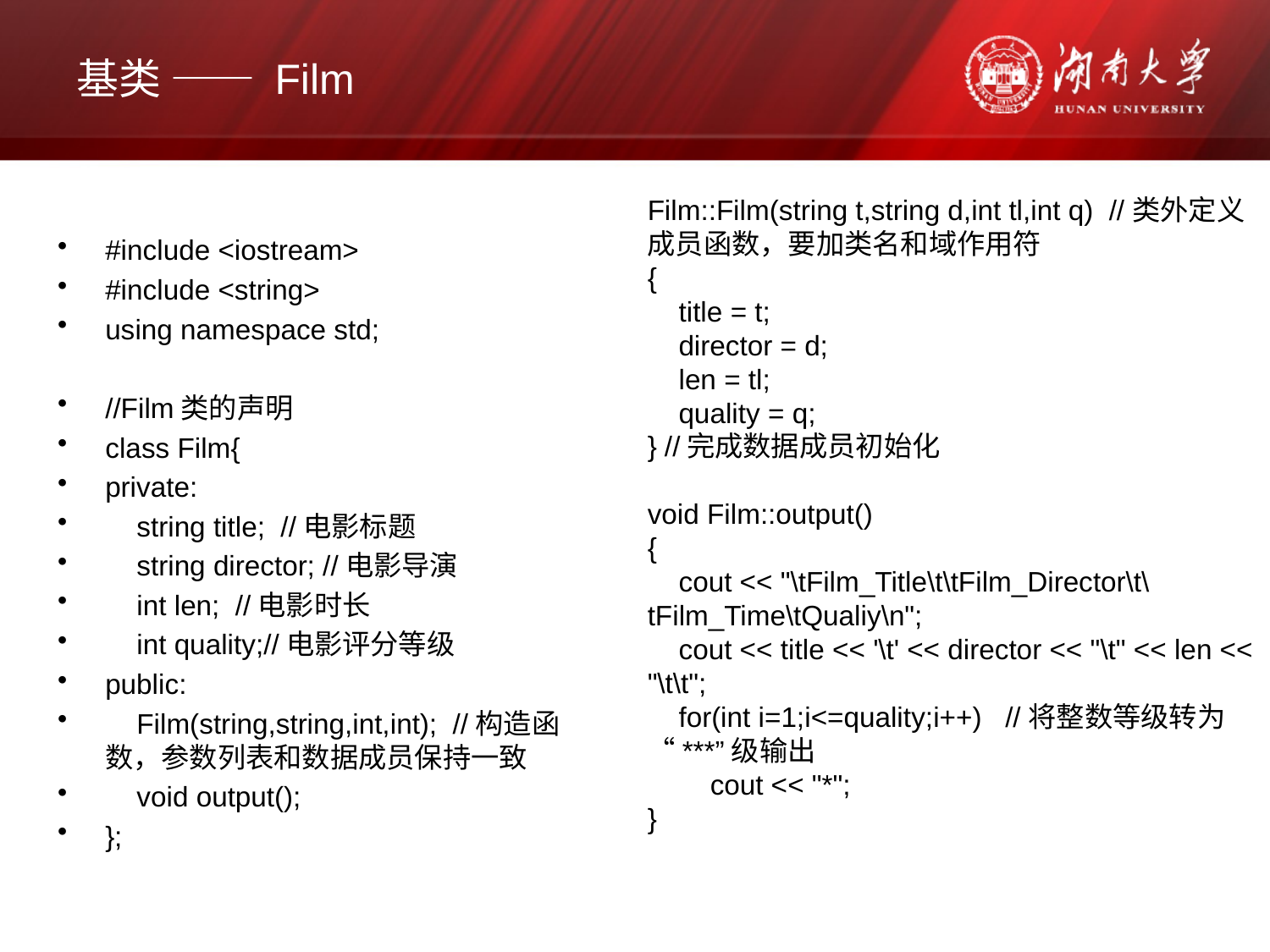

# 基类 —— Film
Film::Film(string t,string d,int tl,int q)  //类外定义成员函数，要加类名和域作用符
{
    title = t;
    director = d;
    len = tl;
    quality = q;
} //完成数据成员初始化

void Film::output()
{
    cout << "\tFilm_Title\t\tFilm_Director\t\tFilm_Time\tQualiy\n";
    cout << title << '\t' << director << "\t" << len << "\t\t";
    for(int i=1;i<=quality;i++)   //将整数等级转为“***”级输出
        cout << "*";
}
#include <iostream>
#include <string>
using namespace std;

//Film类的声明
class Film{
private:
    string title;  //电影标题
    string director; //电影导演
    int len;  //电影时长
    int quality;//电影评分等级
public:
    Film(string,string,int,int);  //构造函数，参数列表和数据成员保持一致
    void output();
};